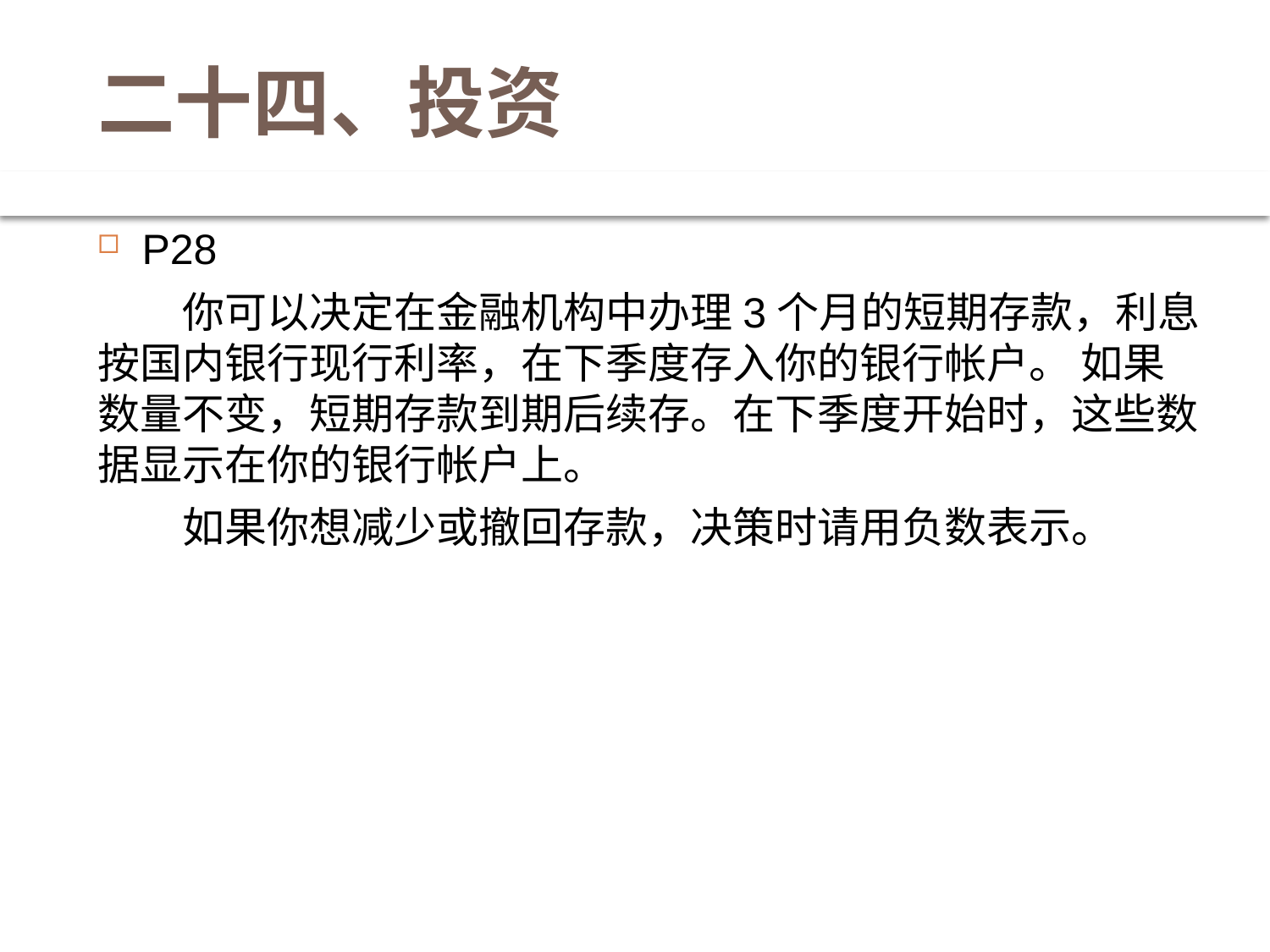

# 二十四、投资
P28
　　你可以决定在金融机构中办理3个月的短期存款，利息按国内银行现行利率，在下季度存入你的银行帐户。 如果数量不变，短期存款到期后续存。在下季度开始时，这些数据显示在你的银行帐户上。
　　如果你想减少或撤回存款，决策时请用负数表示。